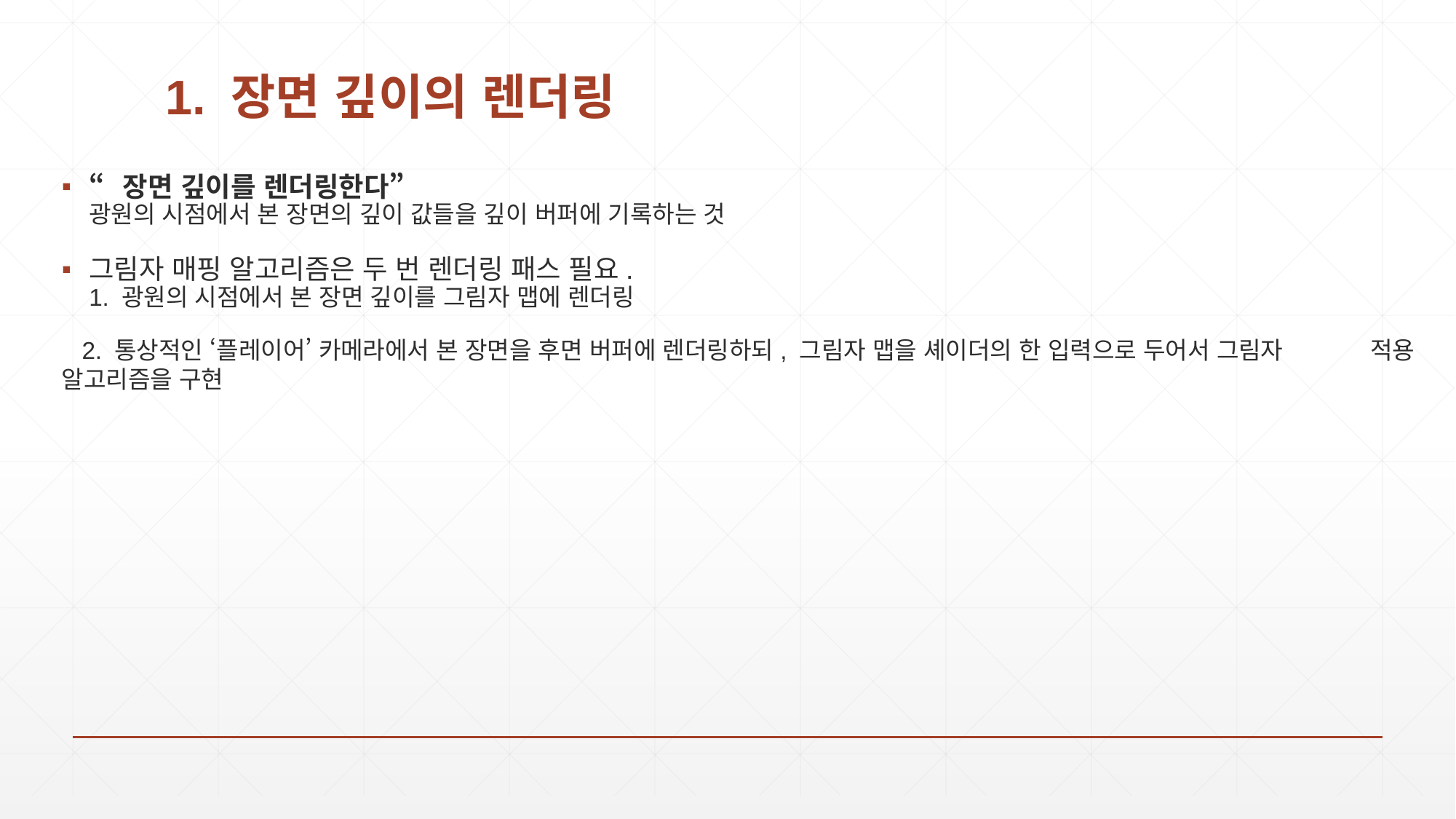

# 1. 장면 깊이의 렌더링
“장면 깊이를 렌더링한다”
광원의 시점에서 본 장면의 깊이 값들을 깊이 버퍼에 기록하는 것
그림자 매핑 알고리즘은 두 번 렌더링 패스 필요.
1. 광원의 시점에서 본 장면 깊이를 그림자 맵에 렌더링
   2. 통상적인 ‘플레이어’ 카메라에서 본 장면을 후면 버퍼에 렌더링하되, 그림자 맵을 셰이더의 한 입력으로 두어서 그림자             적용 알고리즘을 구현